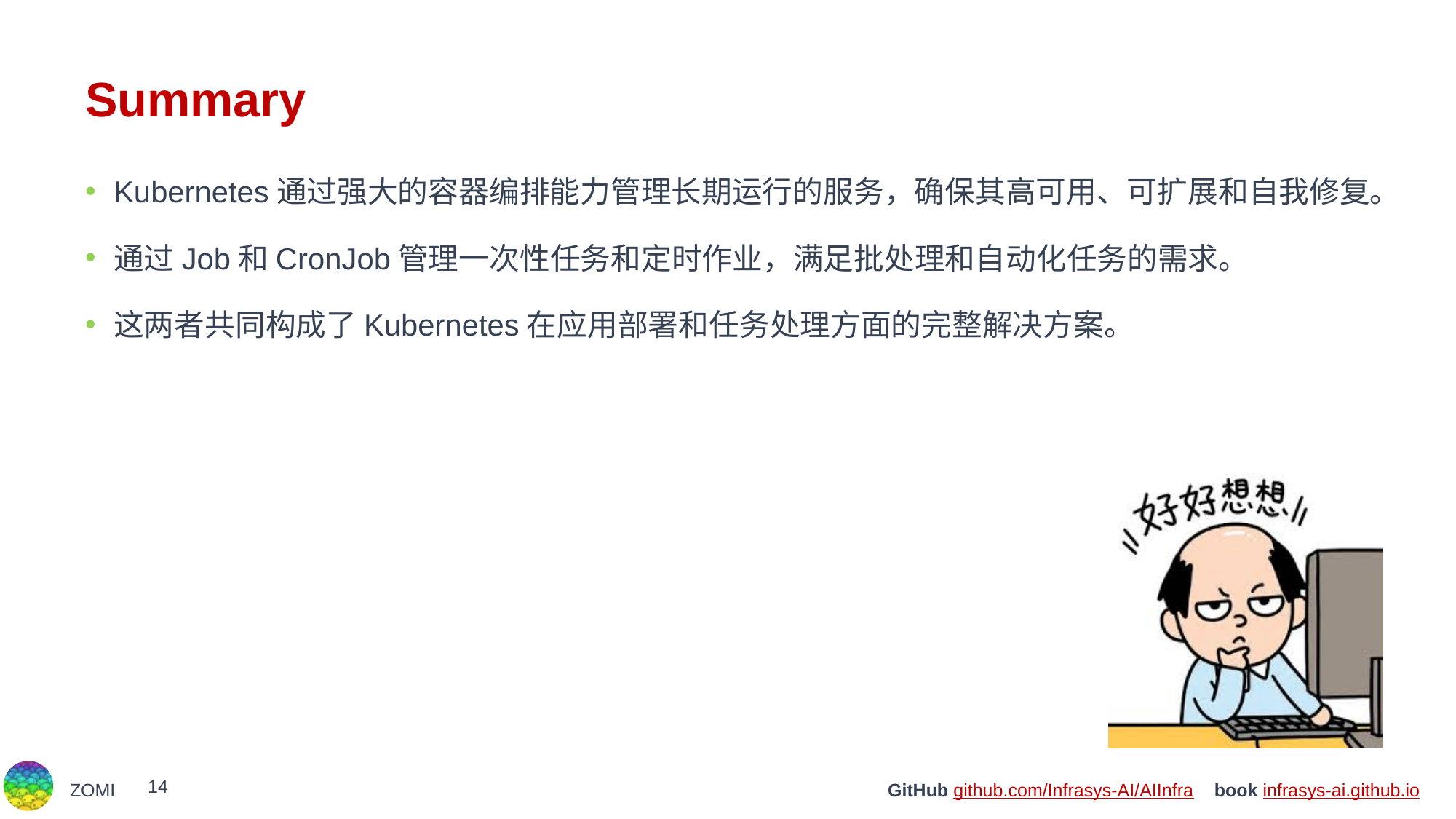

# Summary
Kubernetes通过强大的容器编排能力管理长期运行的服务，确保其高可用、可扩展和自我修复。
通过Job和CronJob管理一次性任务和定时作业，满足批处理和自动化任务的需求。
这两者共同构成了Kubernetes在应用部署和任务处理方面的完整解决方案。